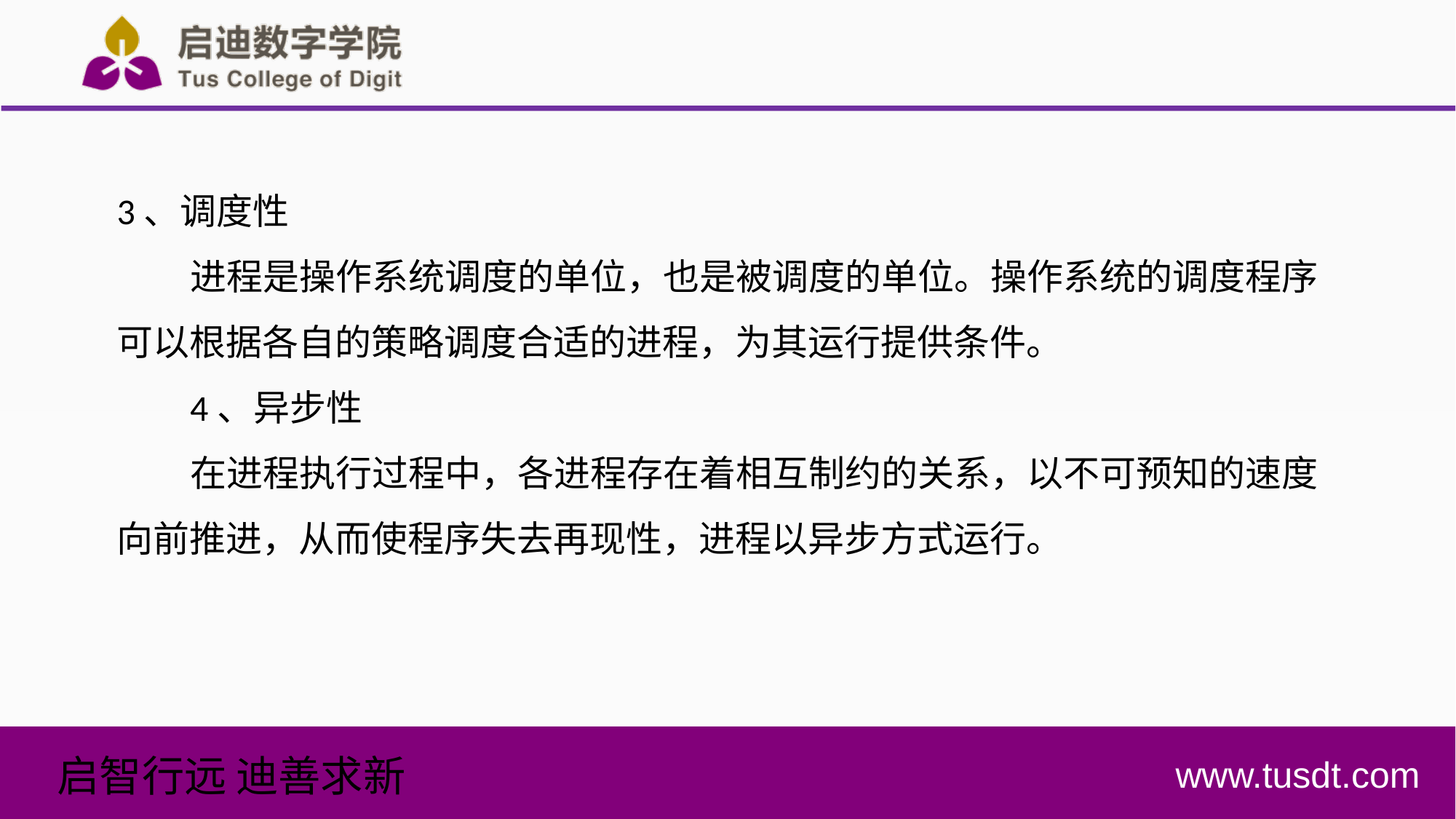

3、调度性
进程是操作系统调度的单位，也是被调度的单位。操作系统的调度程序可以根据各自的策略调度合适的进程，为其运行提供条件。
4、异步性
在进程执行过程中，各进程存在着相互制约的关系，以不可预知的速度向前推进，从而使程序失去再现性，进程以异步方式运行。